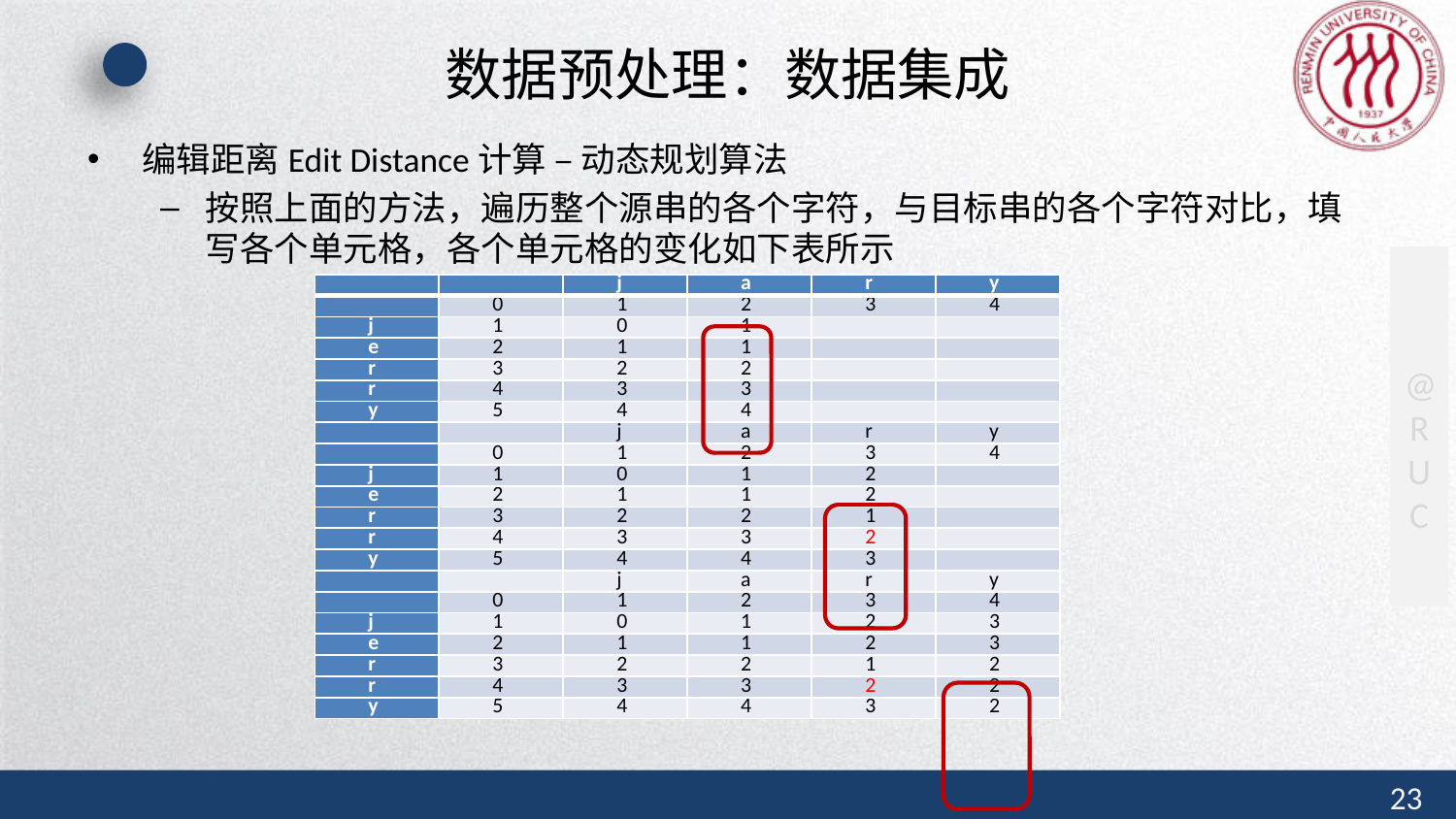

# 数据预处理：数据集成
编辑距离Edit Distance计算 – 动态规划算法
按照上面的方法，遍历整个源串的各个字符，与目标串的各个字符对比，填写各个单元格，各个单元格的变化如下表所示
|  |  | j | a | r | y |
| --- | --- | --- | --- | --- | --- |
|  | 0 | 1 | 2 | 3 | 4 |
| j | 1 | 0 | 1 |  |  |
| e | 2 | 1 | 1 |  |  |
| r | 3 | 2 | 2 |  |  |
| r | 4 | 3 | 3 |  |  |
| y | 5 | 4 | 4 |  |  |
|  |  | j | a | r | y |
|  | 0 | 1 | 2 | 3 | 4 |
| j | 1 | 0 | 1 | 2 |  |
| e | 2 | 1 | 1 | 2 |  |
| r | 3 | 2 | 2 | 1 |  |
| r | 4 | 3 | 3 | 2 |  |
| y | 5 | 4 | 4 | 3 |  |
|  |  | j | a | r | y |
|  | 0 | 1 | 2 | 3 | 4 |
| j | 1 | 0 | 1 | 2 | 3 |
| e | 2 | 1 | 1 | 2 | 3 |
| r | 3 | 2 | 2 | 1 | 2 |
| r | 4 | 3 | 3 | 2 | 2 |
| y | 5 | 4 | 4 | 3 | 2 |